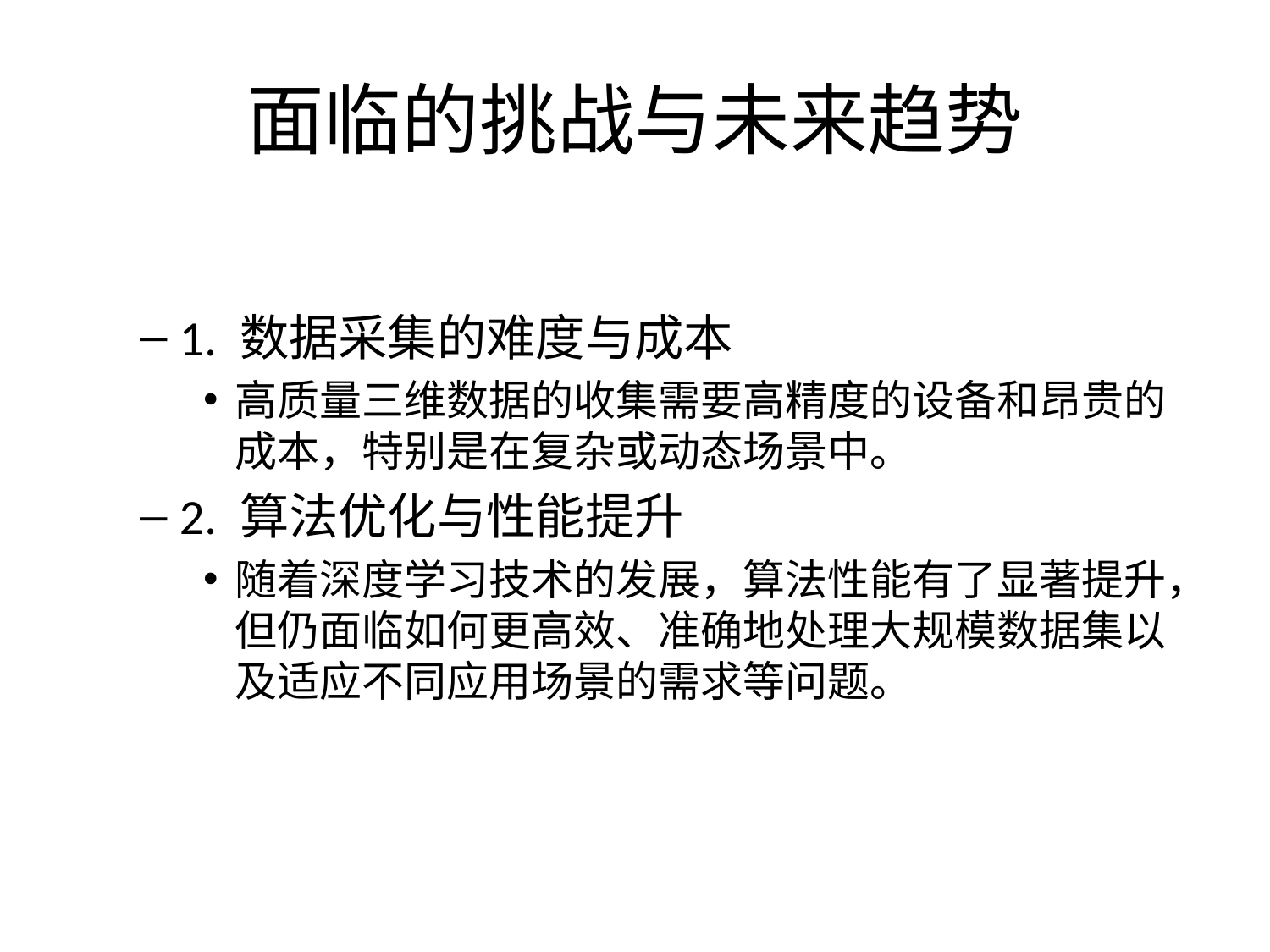

# 面临的挑战与未来趋势

1. 数据采集的难度与成本
高质量三维数据的收集需要高精度的设备和昂贵的成本，特别是在复杂或动态场景中。
2. 算法优化与性能提升
随着深度学习技术的发展，算法性能有了显著提升，但仍面临如何更高效、准确地处理大规模数据集以及适应不同应用场景的需求等问题。